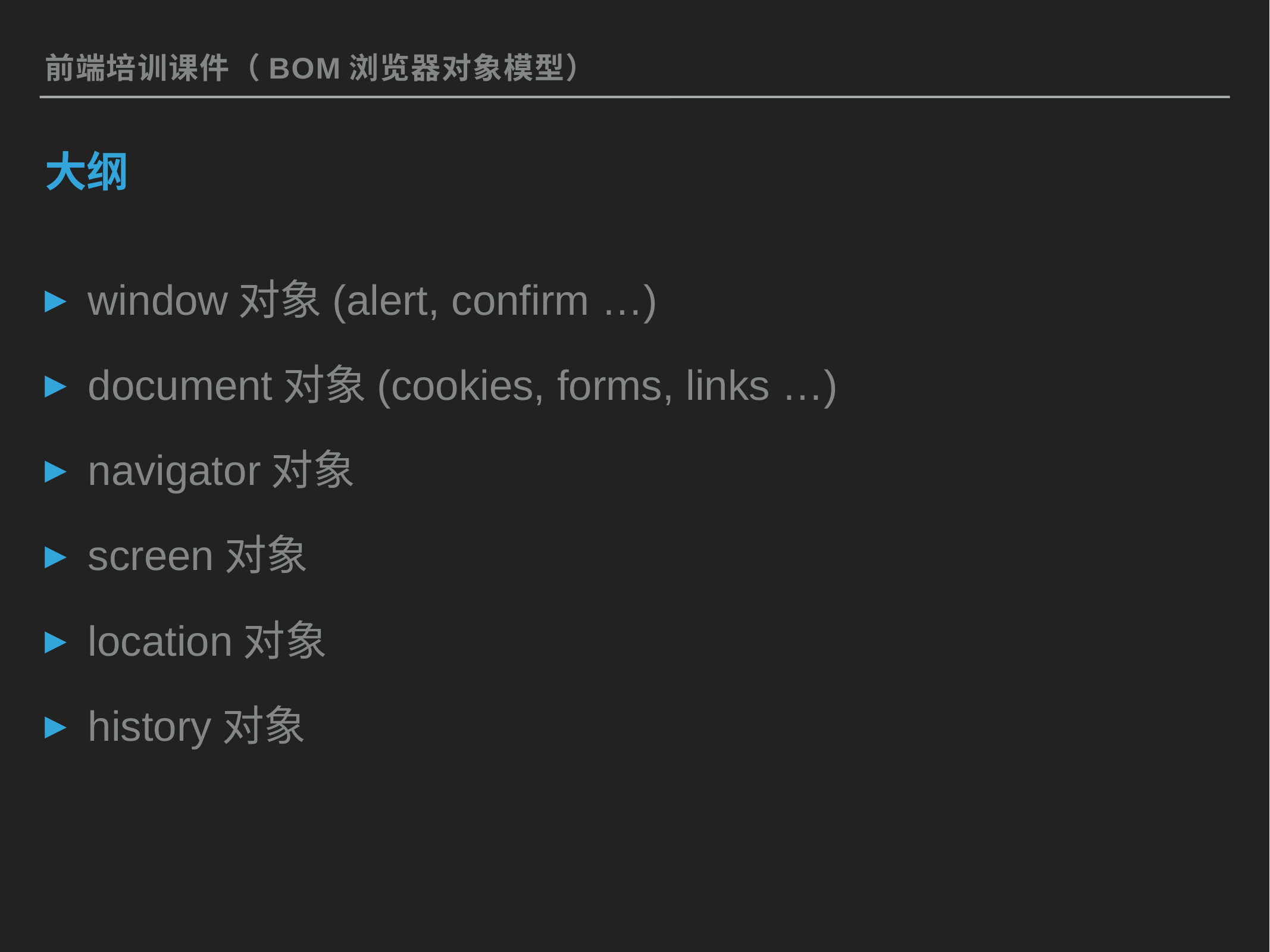

前端培训课件（BOM浏览器对象模型）
# 大纲
window对象(alert, confirm …)
document对象(cookies, forms, links …)
navigator对象
screen对象
location对象
history对象